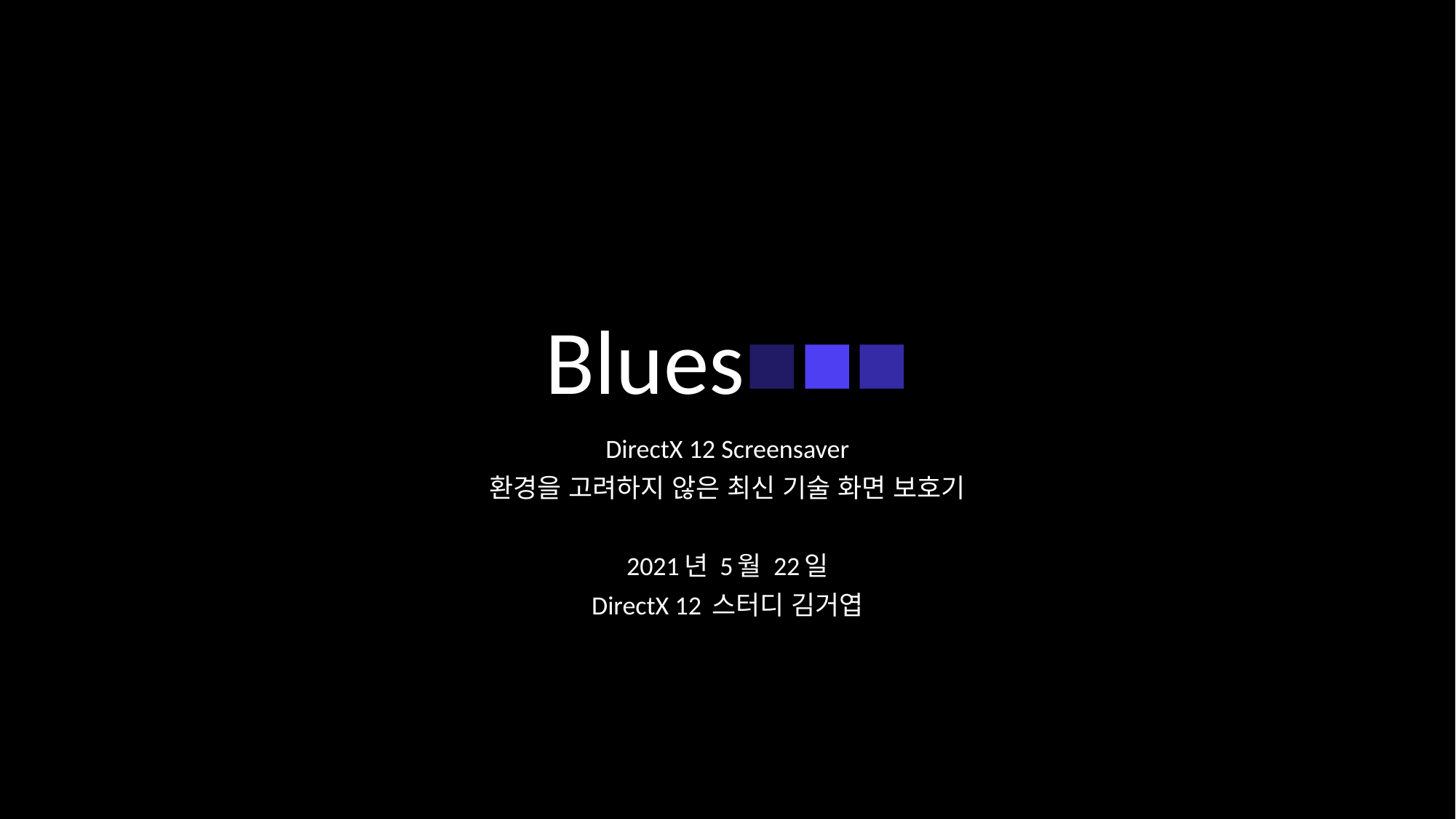

# Blues■■■
DirectX 12 Screensaver
환경을 고려하지 않은 최신 기술 화면 보호기

2021년 5월 22일
DirectX 12 스터디 김거엽